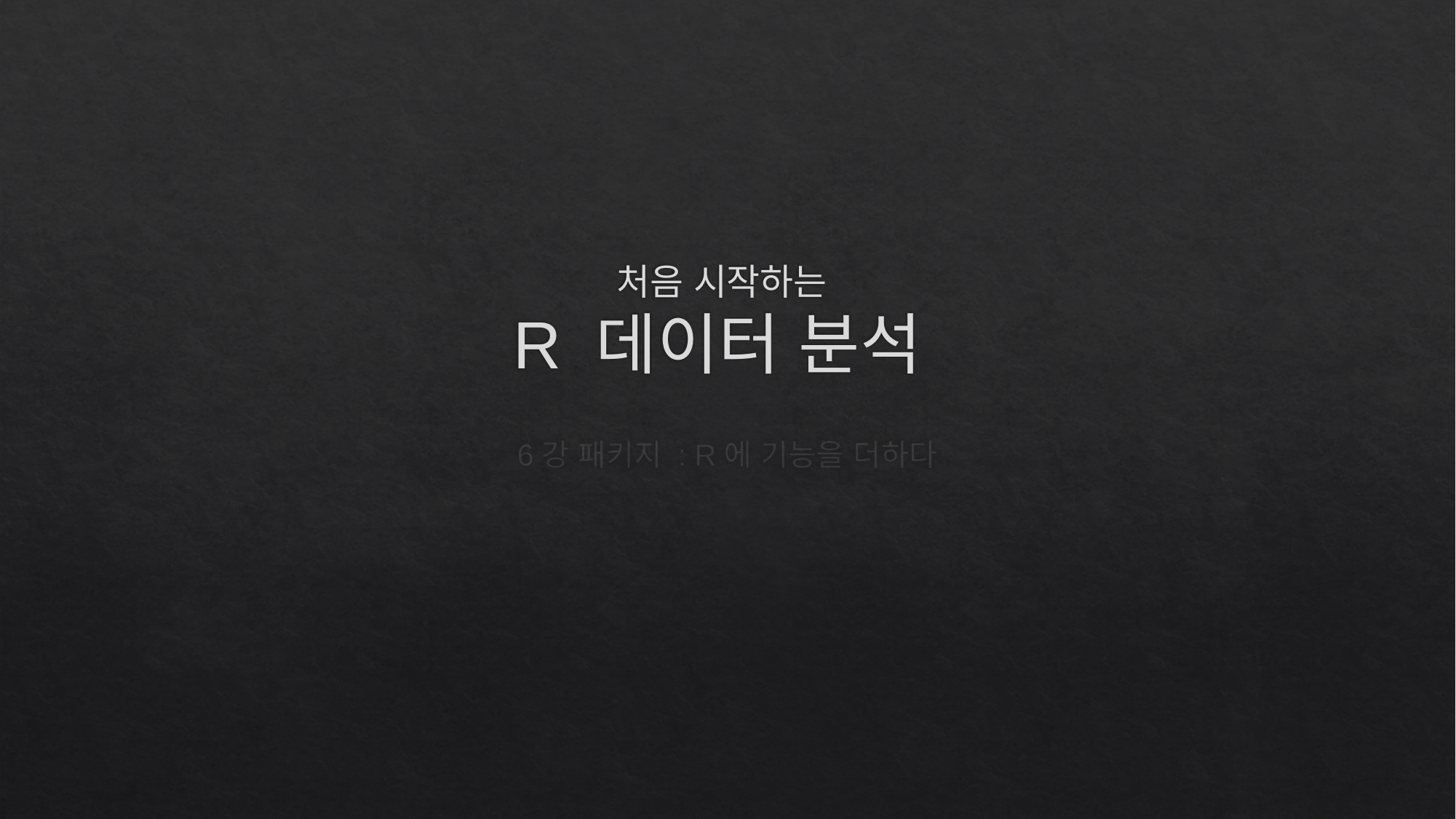

# 처음 시작하는 R 데이터 분석
6강 패키지 : R에 기능을 더하다